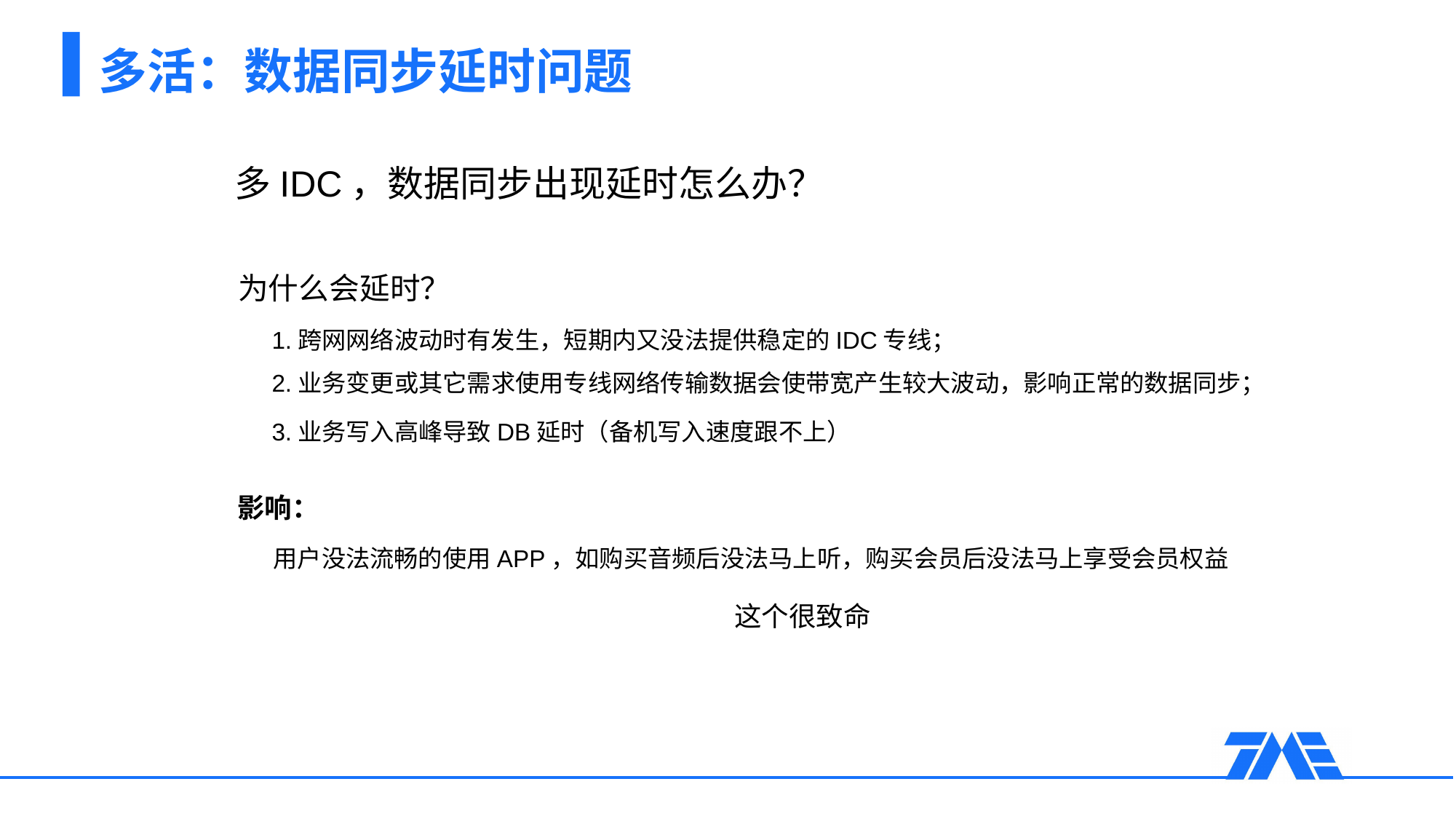

# 多活：数据同步延时问题
多IDC，数据同步出现延时怎么办？
为什么会延时？
1.跨网网络波动时有发生，短期内又没法提供稳定的IDC专线；
2.业务变更或其它需求使用专线网络传输数据会使带宽产生较大波动，影响正常的数据同步；
3.业务写入高峰导致DB延时（备机写入速度跟不上）
影响：
 用户没法流畅的使用APP，如购买音频后没法马上听，购买会员后没法马上享受会员权益

这个很致命